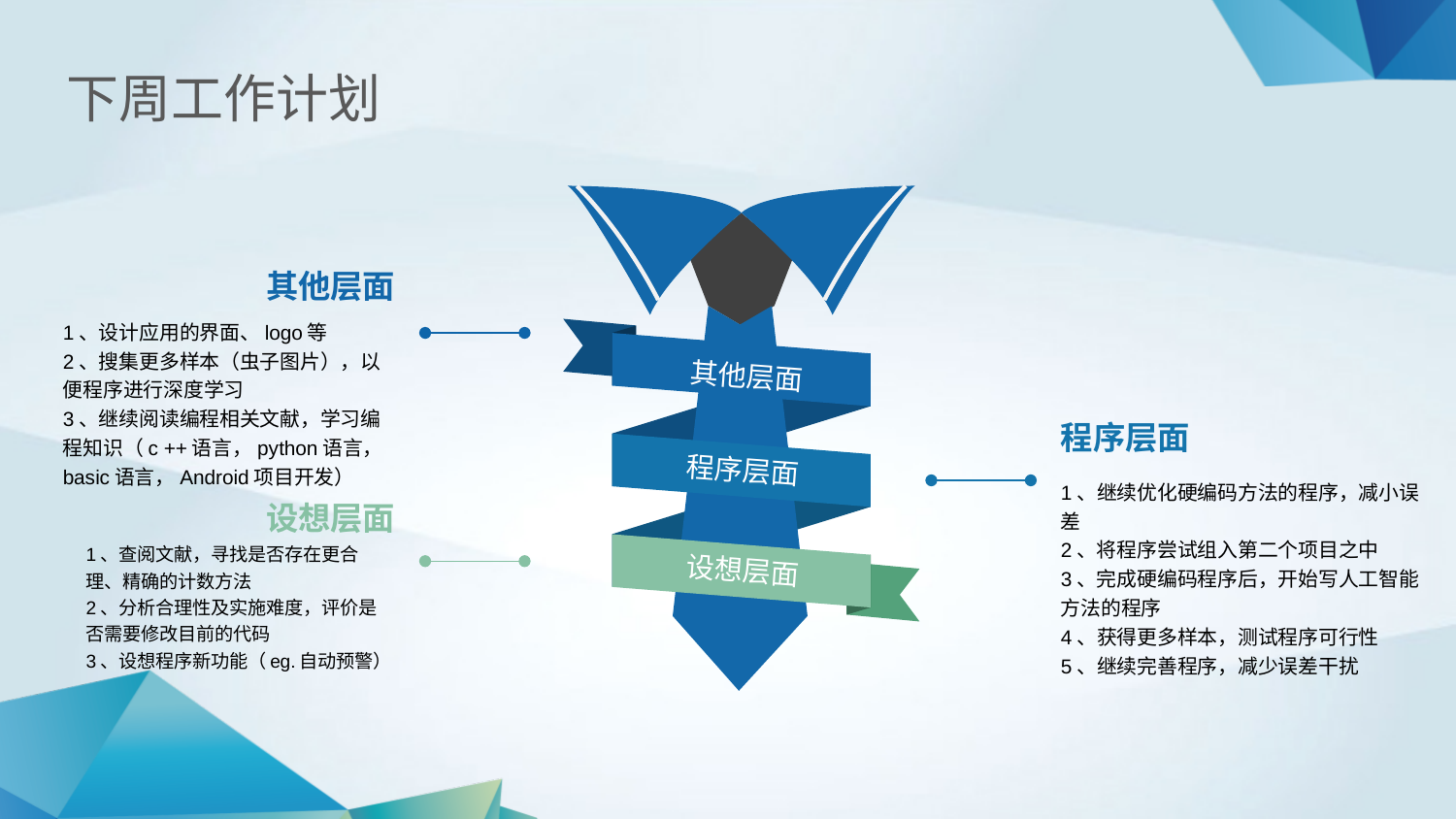

下周工作计划

其他层面

程序层面

设想层面

其他层面
1、设计应用的界面、logo等
2、搜集更多样本（虫子图片），以便程序进行深度学习
3、继续阅读编程相关文献，学习编程知识（c ++语言，python语言，basic语言，Android项目开发）

程序层面
1、继续优化硬编码方法的程序，减小误差
2、将程序尝试组入第二个项目之中
3、完成硬编码程序后，开始写人工智能方法的程序
4、获得更多样本，测试程序可行性
5、继续完善程序，减少误差干扰
设想层面
1、查阅文献，寻找是否存在更合理、精确的计数方法
2、分析合理性及实施难度，评价是否需要修改目前的代码
3、设想程序新功能（eg.自动预警）